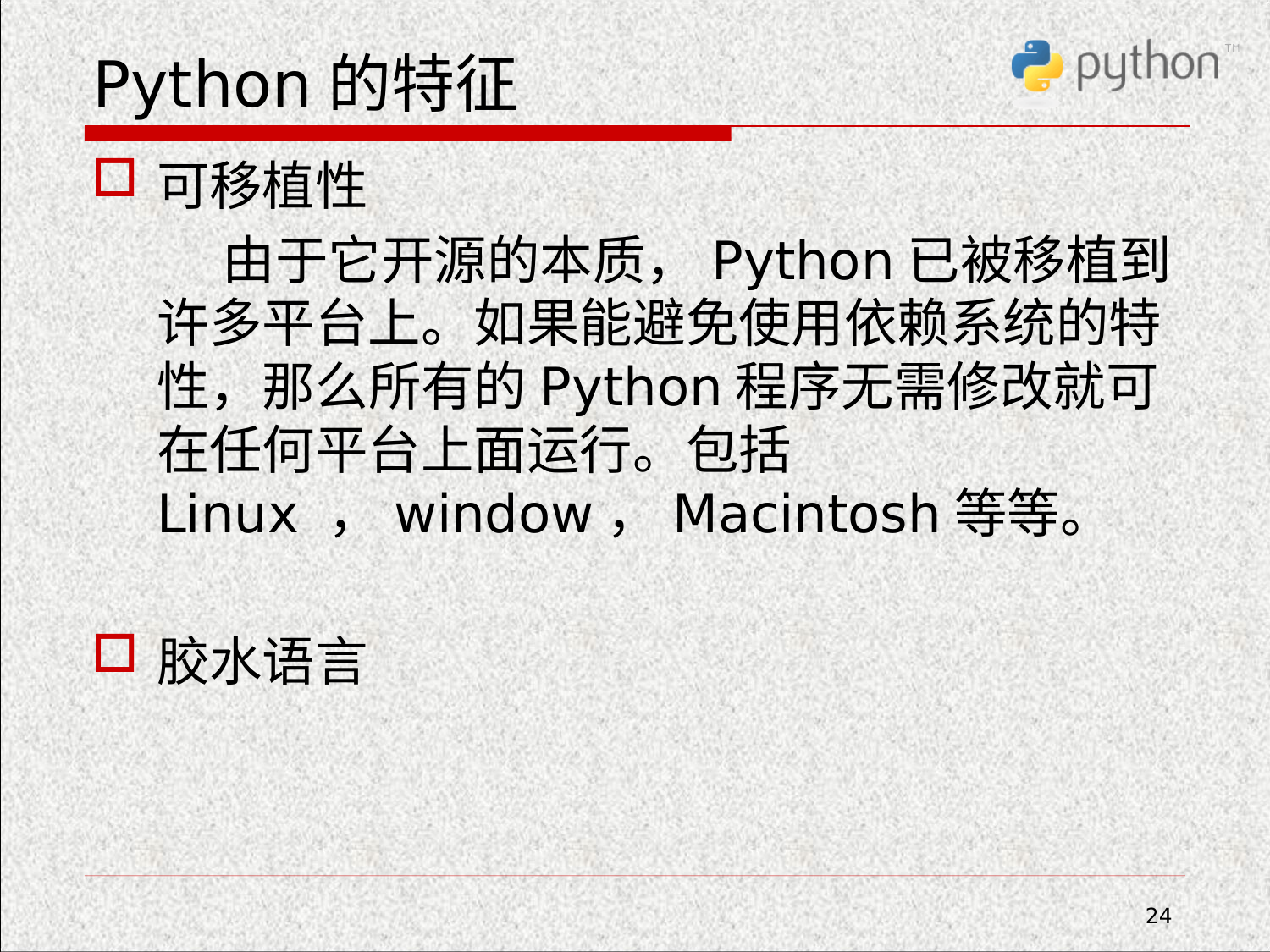

# Python的特征
可移植性
          由于它开源的本质，Python已被移植到许多平台上。如果能避免使用依赖系统的特性，那么所有的Python程序无需修改就可在任何平台上面运行。包括Linux ，window，Macintosh等等。

胶水语言

24